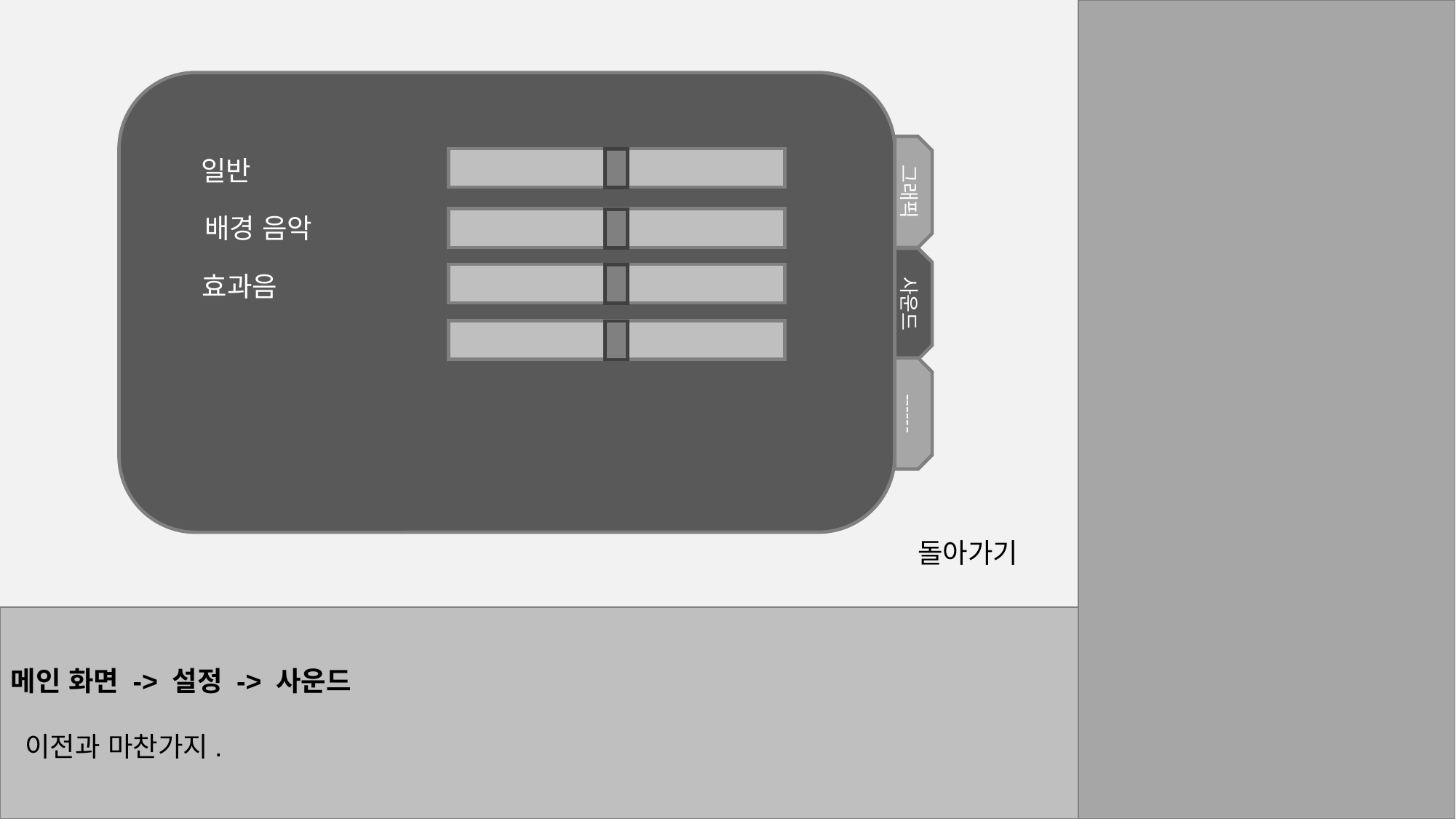

일반

그래픽
배경 음악

효과음

사운드

------
돌아가기
메인 화면 -> 설정 -> 사운드

 이전과 마찬가지.